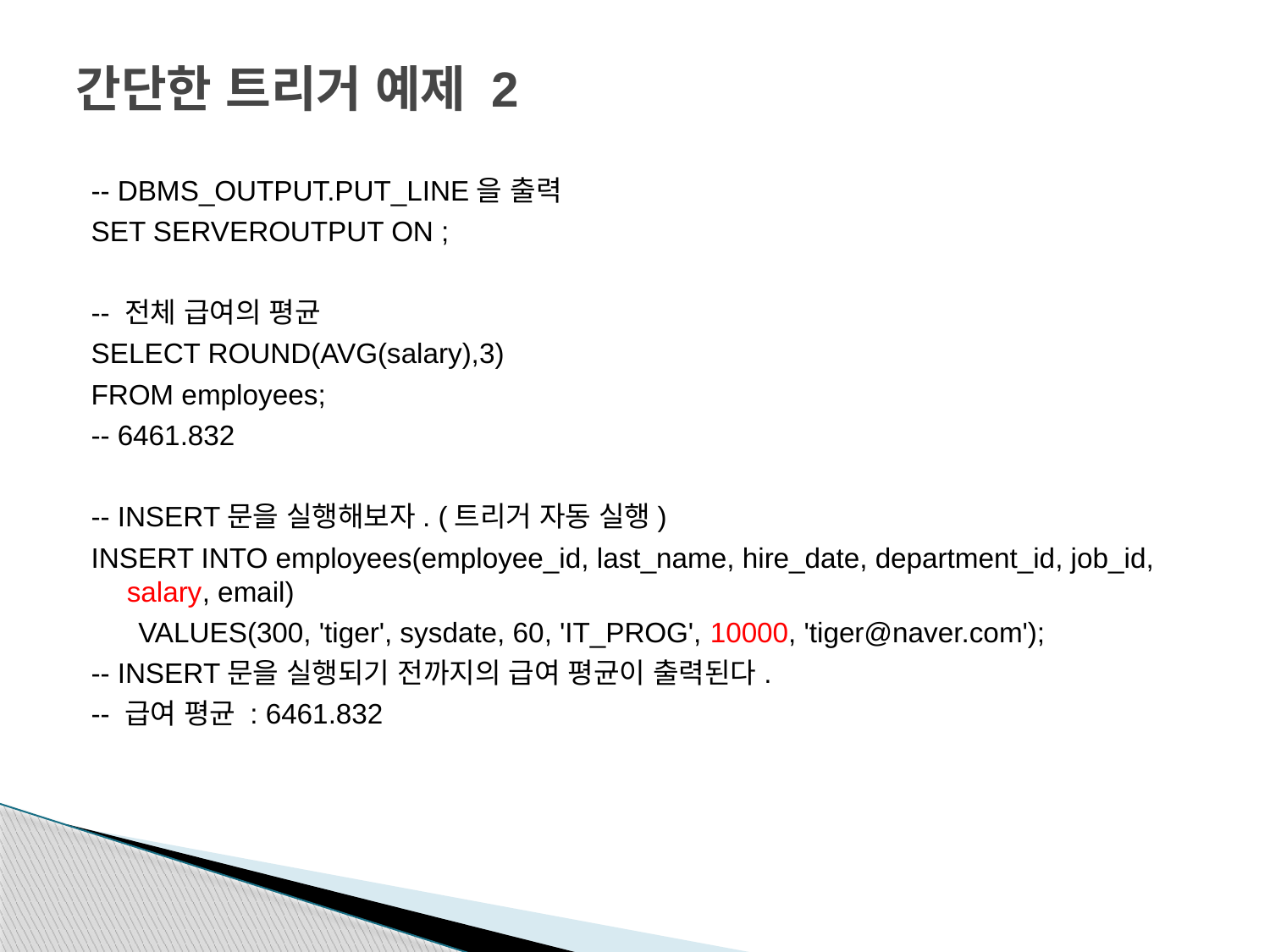

# 간단한 트리거 예제 2
-- DBMS_OUTPUT.PUT_LINE을 출력
SET SERVEROUTPUT ON ;

-- 전체 급여의 평균
SELECT ROUND(AVG(salary),3)
FROM employees;
-- 6461.832

-- INSERT문을 실행해보자. (트리거 자동 실행)
INSERT INTO employees(employee_id, last_name, hire_date, department_id, job_id, salary, email)
      VALUES(300, 'tiger', sysdate, 60, 'IT_PROG', 10000, 'tiger@naver.com');
-- INSERT문을 실행되기 전까지의 급여 평균이 출력된다.
-- 급여 평균 : 6461.832